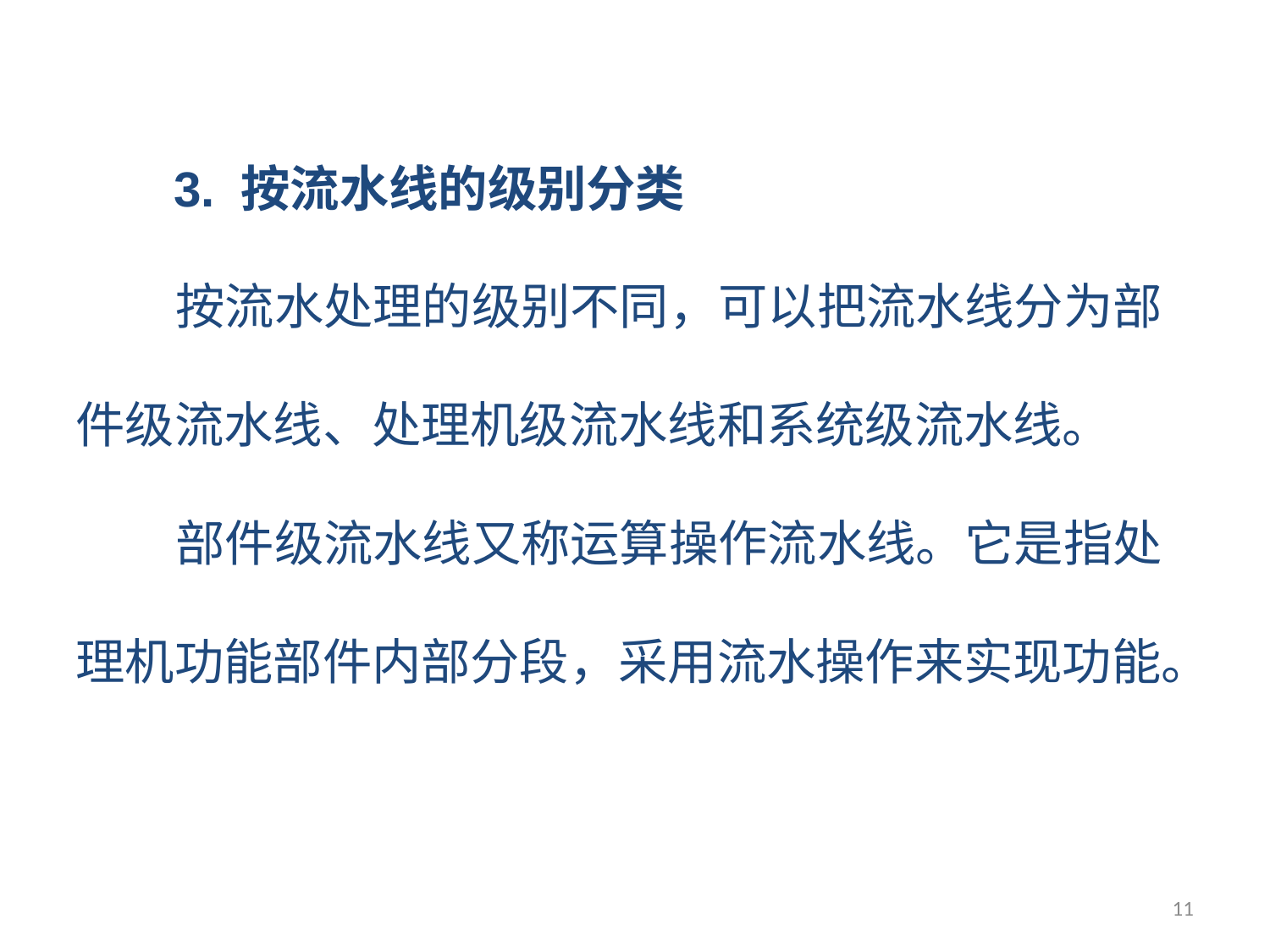

3. 按流水线的级别分类
        按流水处理的级别不同，可以把流水线分为部件级流水线、处理机级流水线和系统级流水线。
        部件级流水线又称运算操作流水线。它是指处理机功能部件内部分段，采用流水操作来实现功能。
11